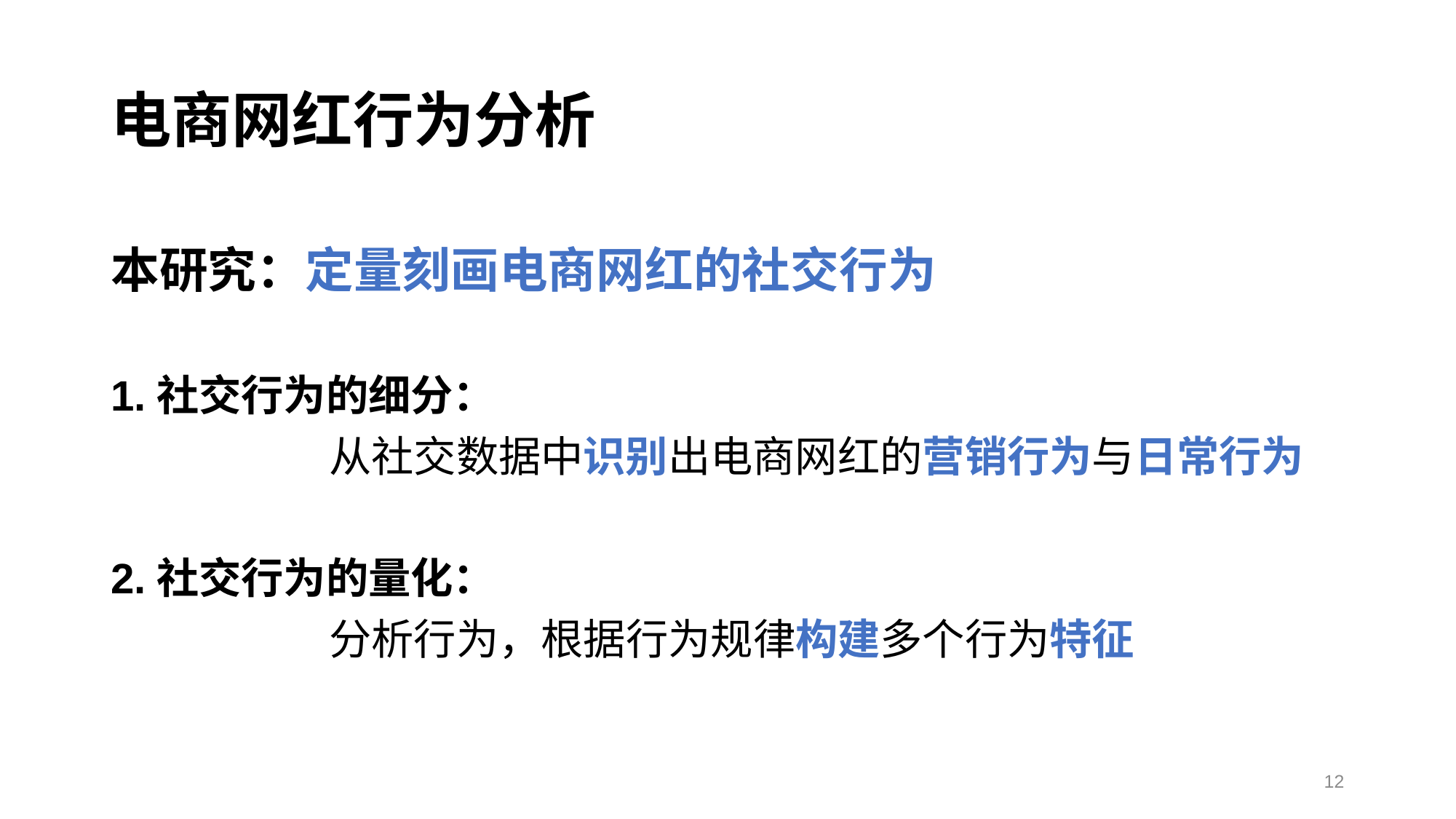

# 电商网红行为分析
本研究：定量刻画电商网红的社交行为

1.社交行为的细分：
		从社交数据中识别出电商网红的营销行为与日常行为

2.社交行为的量化：
		分析行为，根据行为规律构建多个行为特征
12